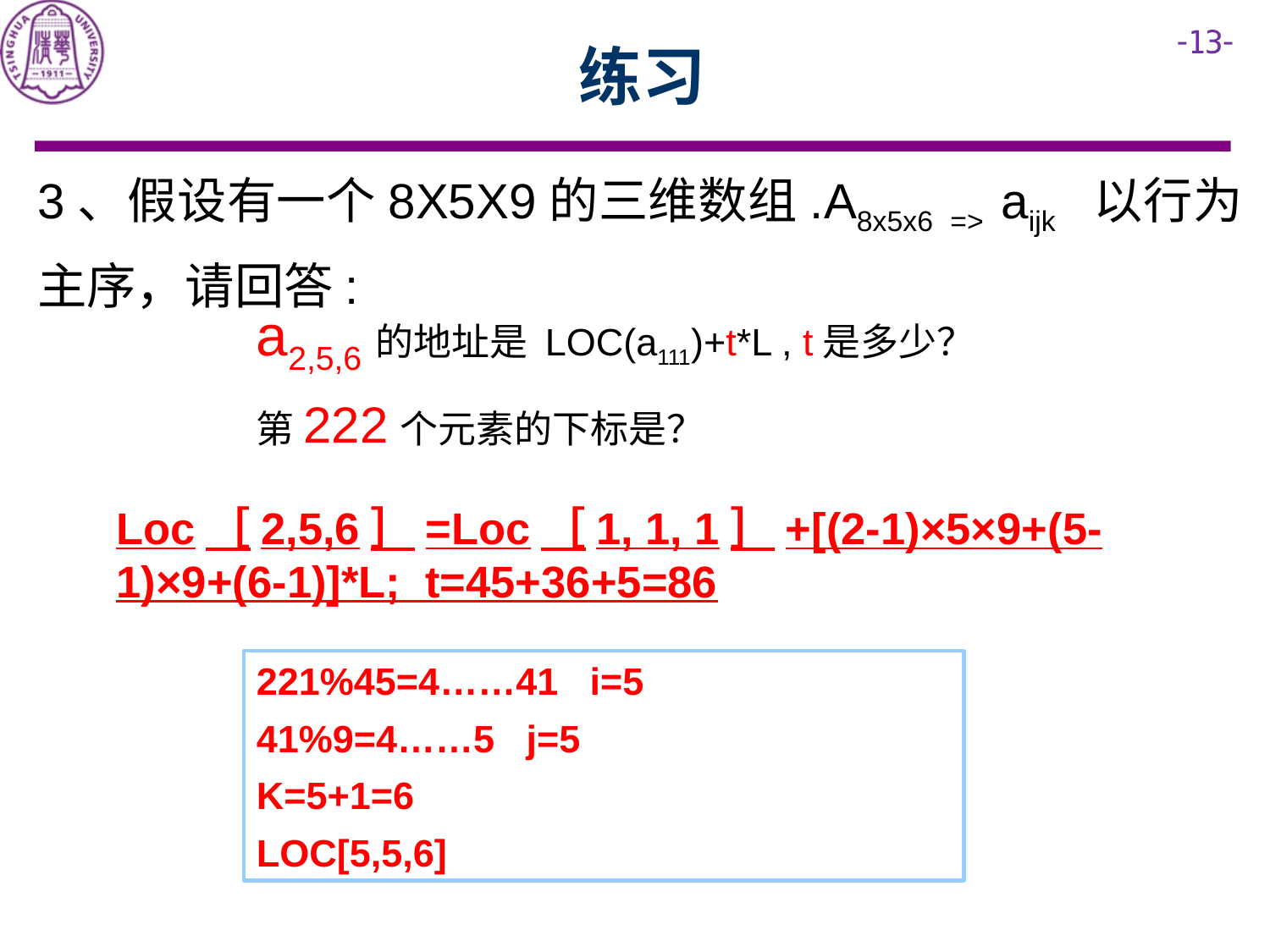

# 练习
3、假设有一个8X5X9的三维数组.A8x5x6  =>  aijk   以行为主序，请回答:

a2,5,6的地址是 LOC(a111)+t*L , t是多少？
第222个元素的下标是？
Loc［2,5,6］=Loc［1, 1, 1］+[(2-1)×5×9+(5-1)×9+(6-1)]*L;  t=45+36+5=86
221%45=4……41   i=5
41%9=4……5   j=5
K=5+1=6
LOC[5,5,6]